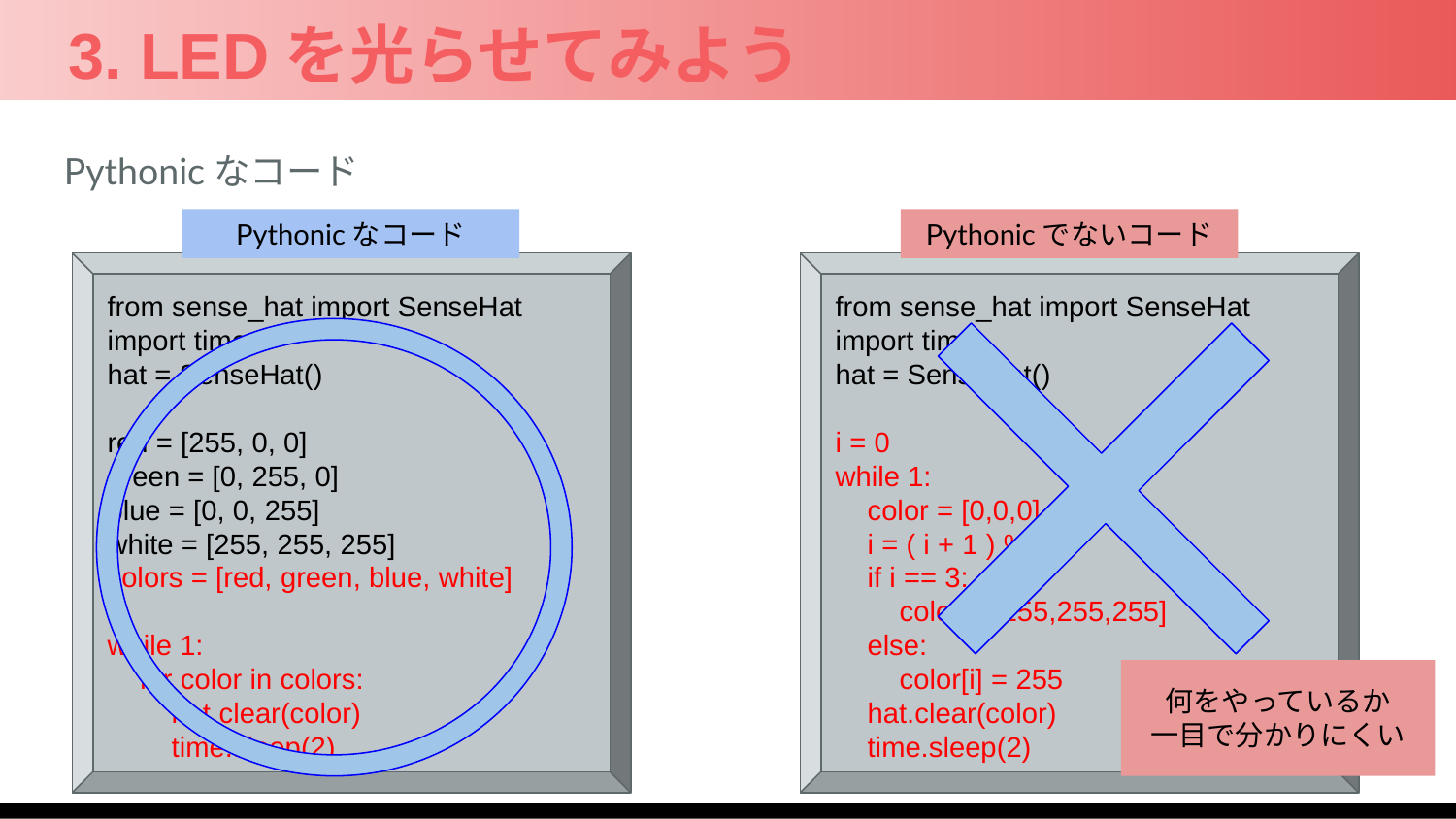

3. LEDを光らせてみよう
Pythonicなコード
Pythonicなコード
Pythonicでないコード
from sense_hat import SenseHat
import time
hat = SenseHat()

red = [255, 0, 0]
green = [0, 255, 0]
blue = [0, 0, 255]
white = [255, 255, 255]
colors = [red, green, blue, white]

while 1:
    for color in colors:
        hat.clear(color)
        time.sleep(2)

from sense_hat import SenseHat
import time
hat = SenseHat()

i = 0
while 1:
    color = [0,0,0]
    i = ( i + 1 ) % 4
    if i == 3:
        color = [255,255,255]
    else:
        color[i] = 255
    hat.clear(color)
    time.sleep(2)

何をやっているか
一目で分かりにくい